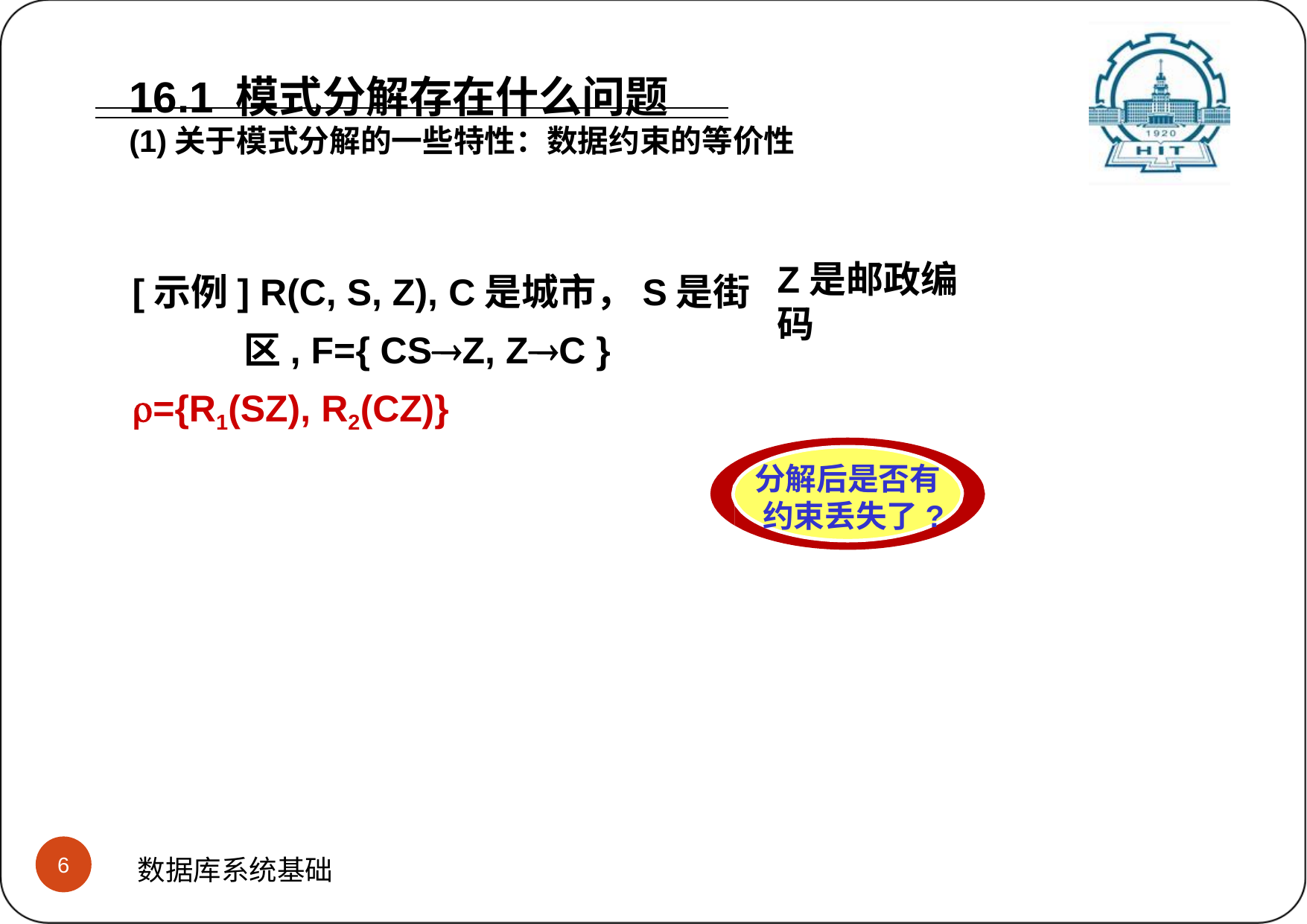

# 16.1 模式分解存在什么问题 (1)关于模式分解的一些特性：数据约束的等价性
[示例] R(C, S, Z), C是城市，S是街区, F={ CS→Z, Z→C }
ρ={R1(SZ), R2(CZ)}
Z是邮政编码

分解后是否有 约束丢失了?